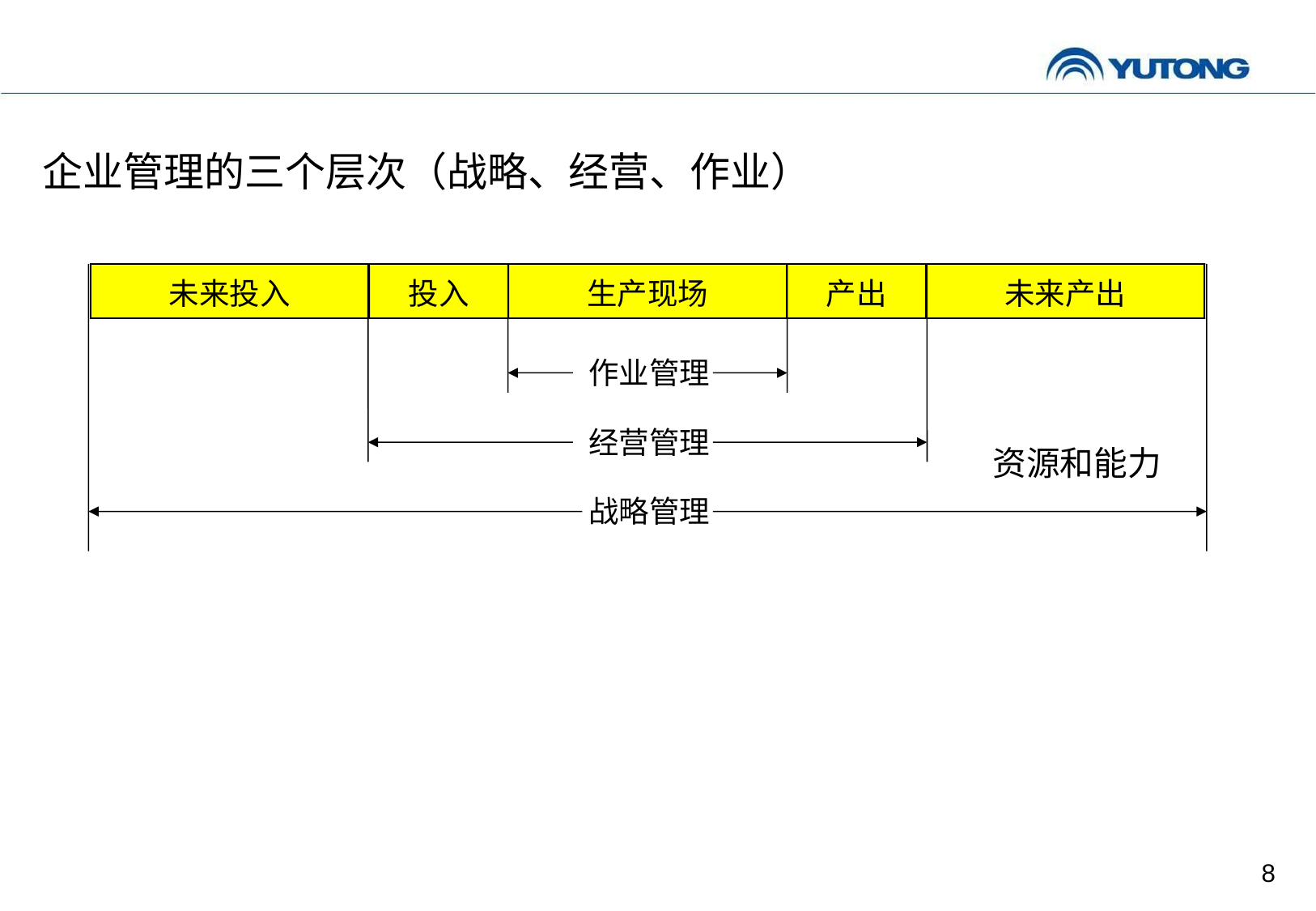

企业管理的三个层次（战略、经营、作业）

未来投入

投入

生产现场

产出

未来产出

作业管理

经营管理

战略管理

资源和能力
8